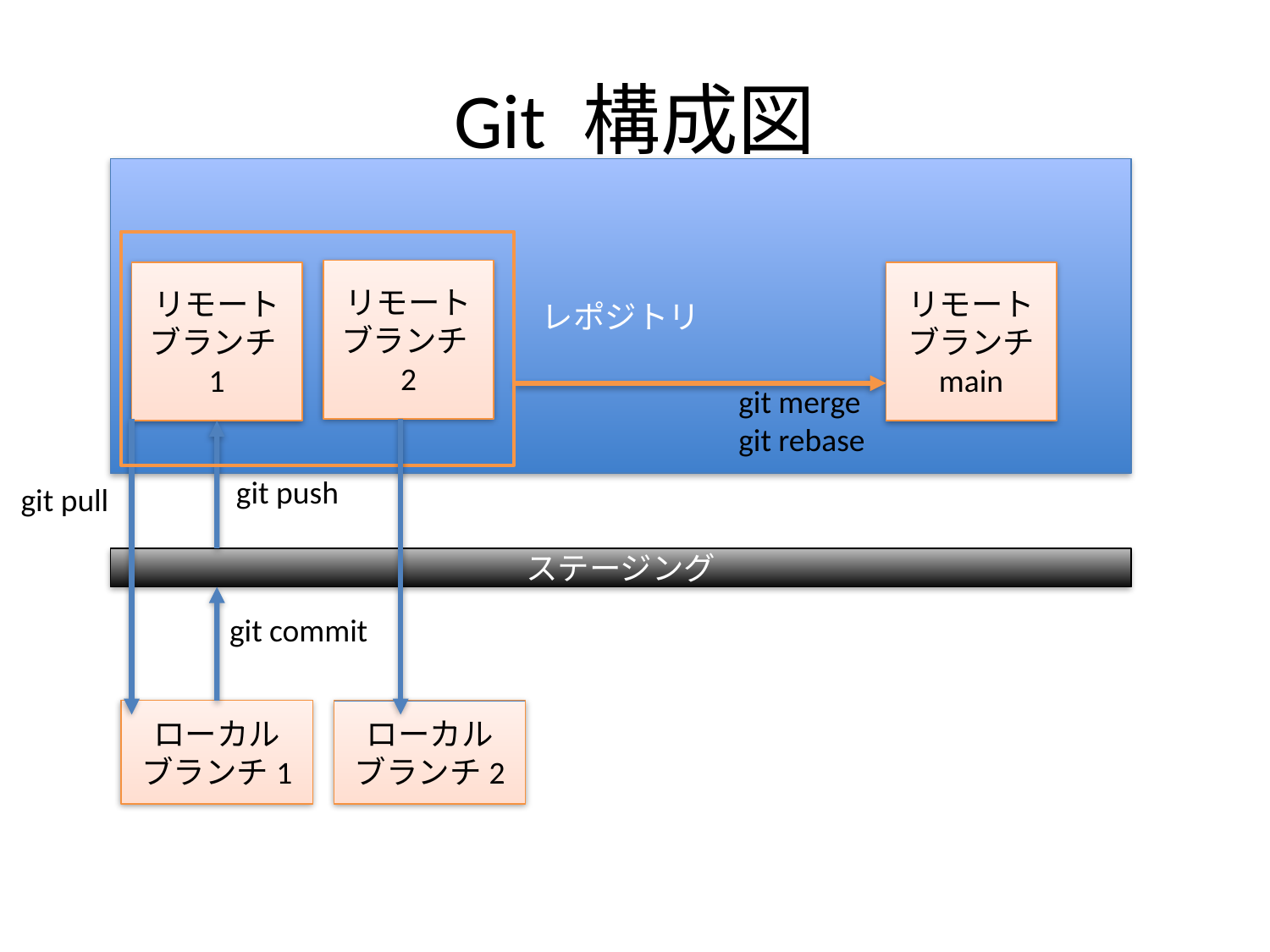

# Git 構成図
レポジトリ

リモート
ブランチ2
リモート
ブランチ1
リモート
ブランチ
main
git merge
git rebase
git push
git pull
ステージング
git commit
ローカル
ブランチ1
ローカル
ブランチ2